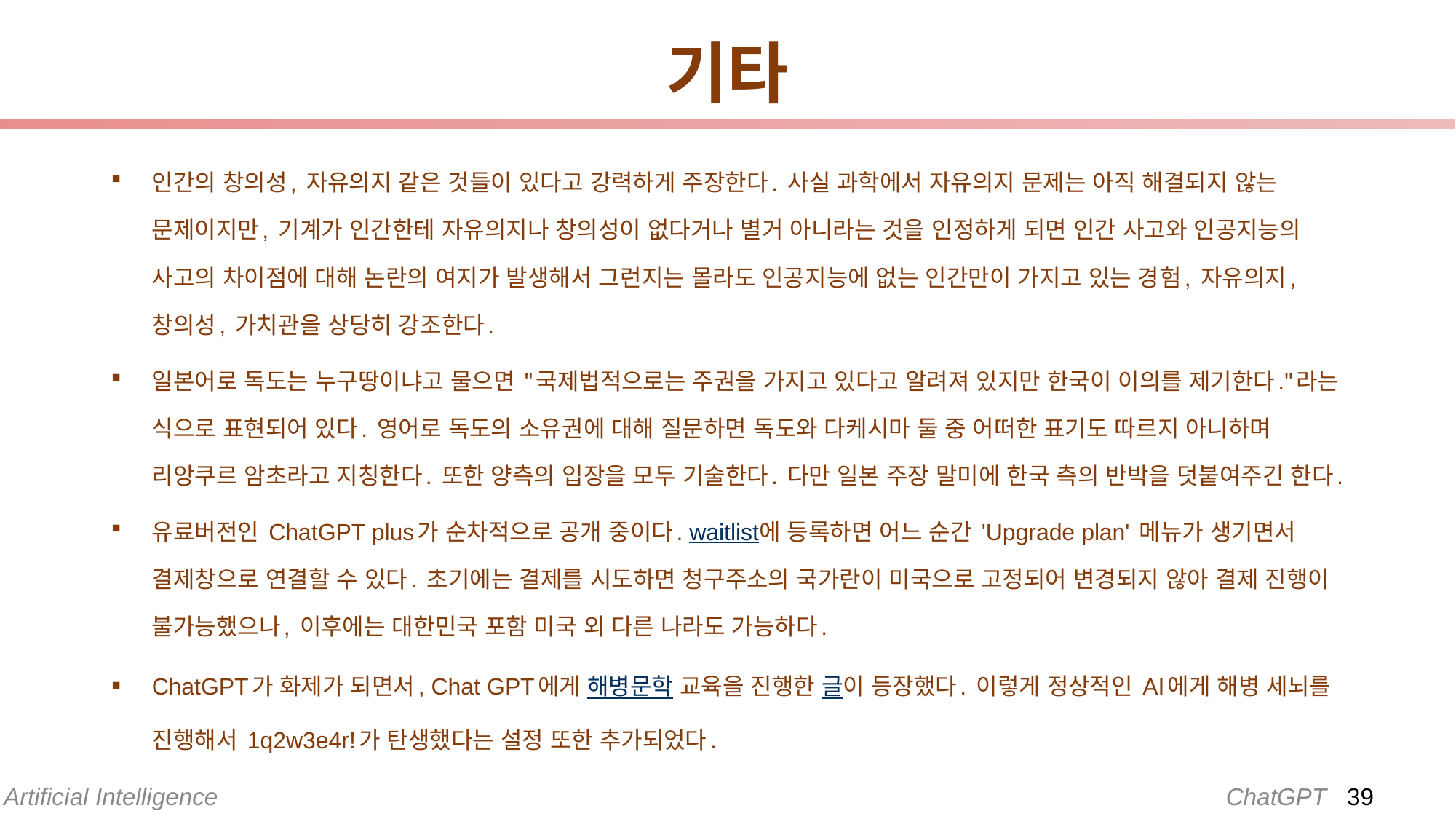

# 기타
인간의 창의성, 자유의지 같은 것들이 있다고 강력하게 주장한다. 사실 과학에서 자유의지 문제는 아직 해결되지 않는 문제이지만, 기계가 인간한테 자유의지나 창의성이 없다거나 별거 아니라는 것을 인정하게 되면 인간 사고와 인공지능의 사고의 차이점에 대해 논란의 여지가 발생해서 그런지는 몰라도 인공지능에 없는 인간만이 가지고 있는 경험, 자유의지, 창의성, 가치관을 상당히 강조한다.
일본어로 독도는 누구땅이냐고 물으면 "국제법적으로는 주권을 가지고 있다고 알려져 있지만 한국이 이의를 제기한다."라는 식으로 표현되어 있다. 영어로 독도의 소유권에 대해 질문하면 독도와 다케시마 둘 중 어떠한 표기도 따르지 아니하며 리앙쿠르 암초라고 지칭한다. 또한 양측의 입장을 모두 기술한다. 다만 일본 주장 말미에 한국 측의 반박을 덧붙여주긴 한다.
유료버전인 ChatGPT plus가 순차적으로 공개 중이다. waitlist에 등록하면 어느 순간 'Upgrade plan' 메뉴가 생기면서 결제창으로 연결할 수 있다. 초기에는 결제를 시도하면 청구주소의 국가란이 미국으로 고정되어 변경되지 않아 결제 진행이 불가능했으나, 이후에는 대한민국 포함 미국 외 다른 나라도 가능하다.
ChatGPT가 화제가 되면서, Chat GPT에게 해병문학 교육을 진행한 글이 등장했다. 이렇게 정상적인 AI에게 해병 세뇌를 진행해서 1q2w3e4r!가 탄생했다는 설정 또한 추가되었다.